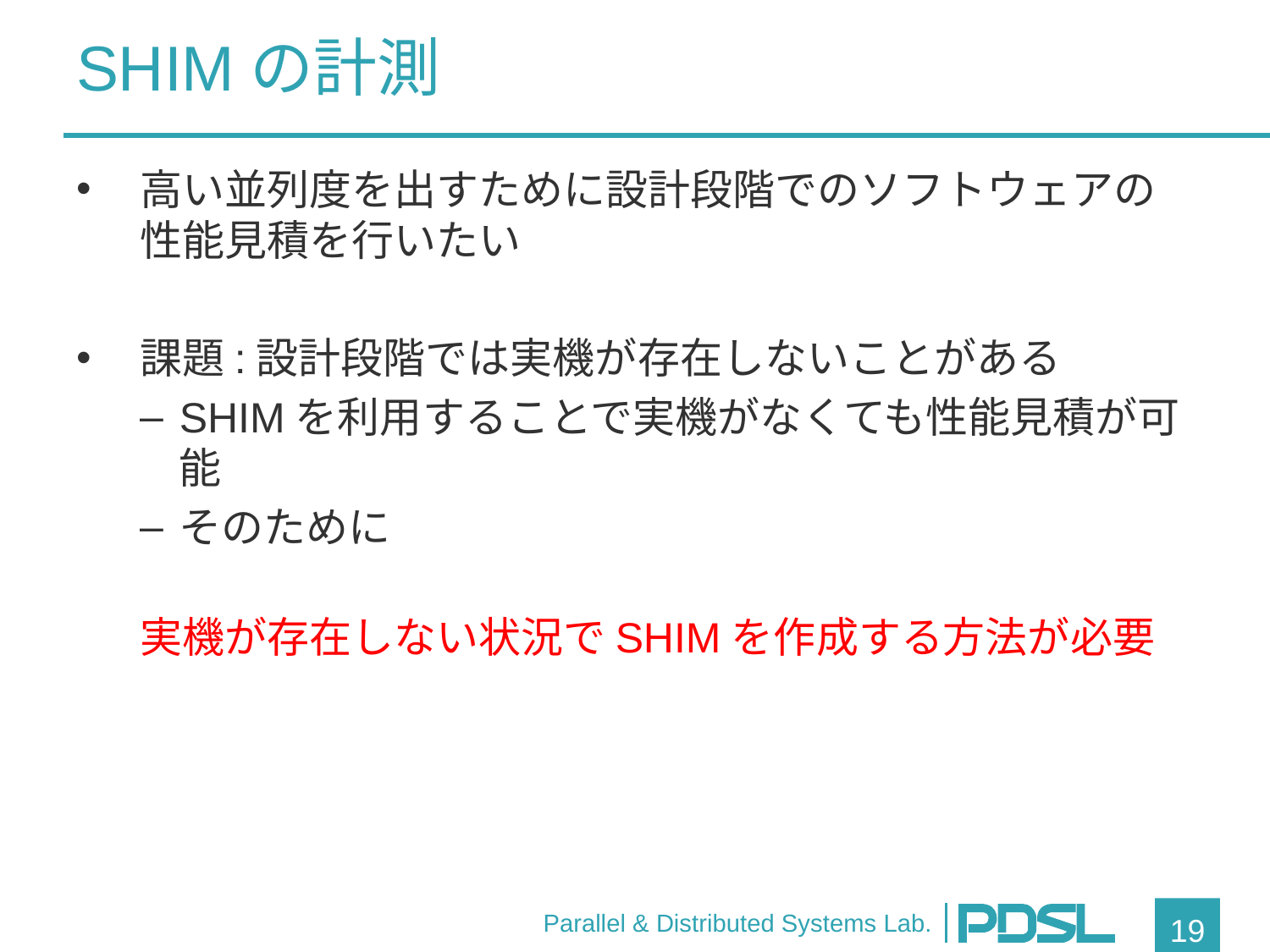

# SHIMの計測
高い並列度を出すために設計段階でのソフトウェアの
性能見積を行いたい

課題:設計段階では実機が存在しないことがある
SHIMを利用することで実機がなくても性能見積が可能
そのために
実機が存在しない状況でSHIMを作成する方法が必要